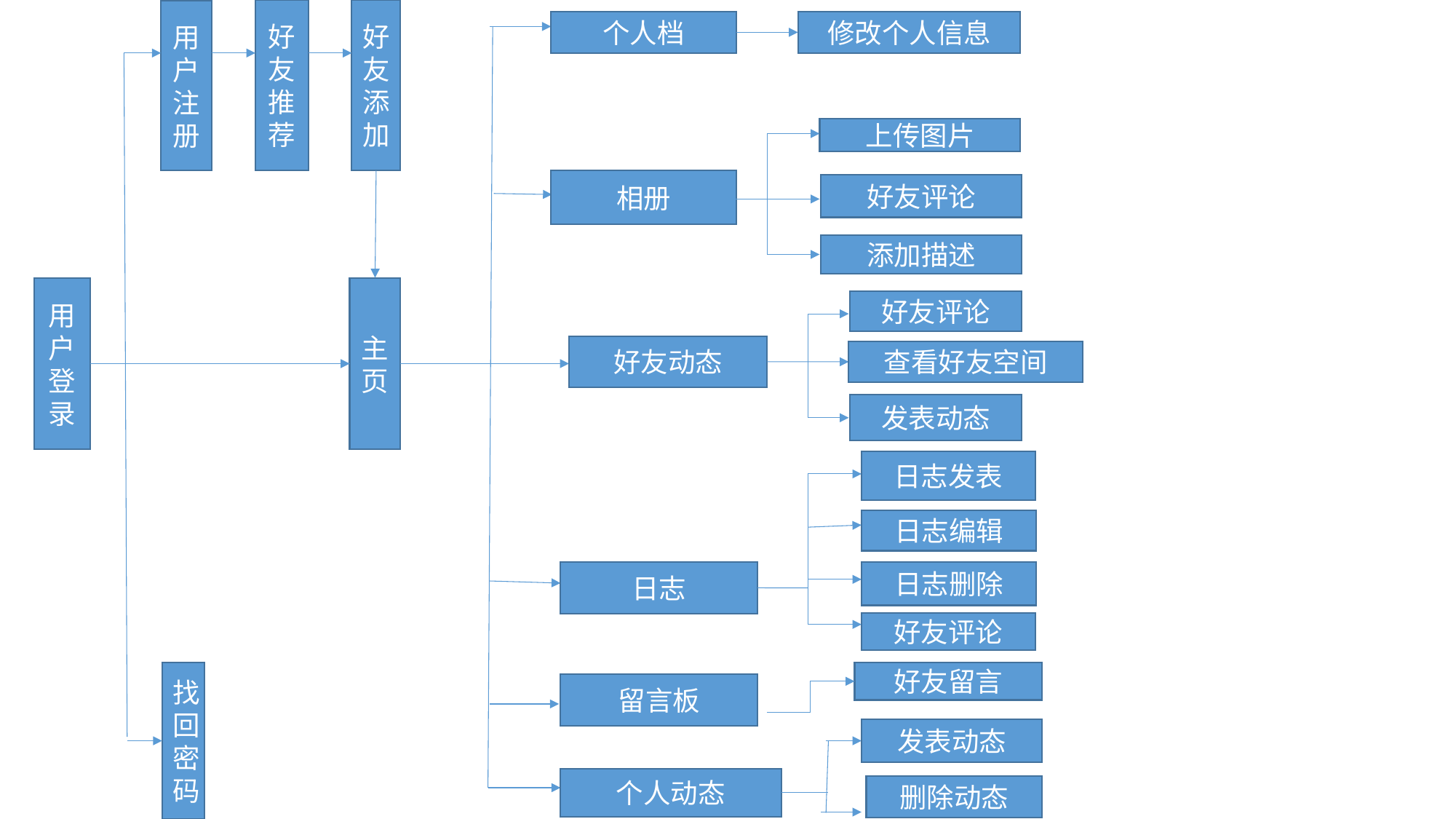

好友推荐
好友添加
用户注册
个人档
修改个人信息
上传图片
相册
好友评论
添加描述
主页
用户登录
好友评论
好友动态
查看好友空间
发表动态
日志发表
日志编辑
日志
日志删除
好友评论
找回密码
好友留言
留言板
发表动态
个人动态
删除动态